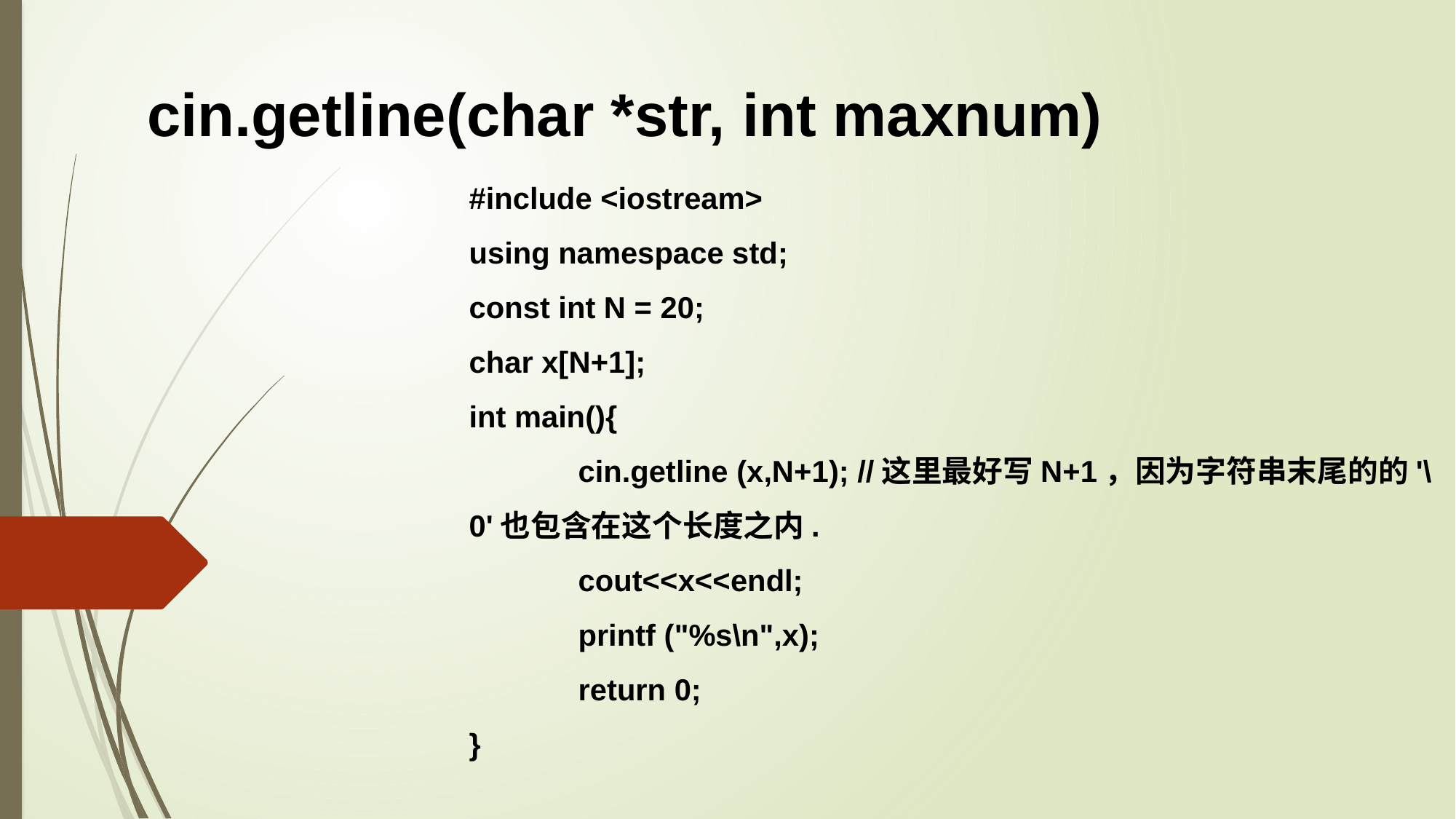

cin.getline(char *str, int maxnum)
#include <iostream>
using namespace std;
const int N = 20;
char x[N+1];
int main(){
	cin.getline (x,N+1); //这里最好写N+1，因为字符串末尾的的'\0'也包含在这个长度之内.
	cout<<x<<endl;
	printf ("%s\n",x);
	return 0;
}